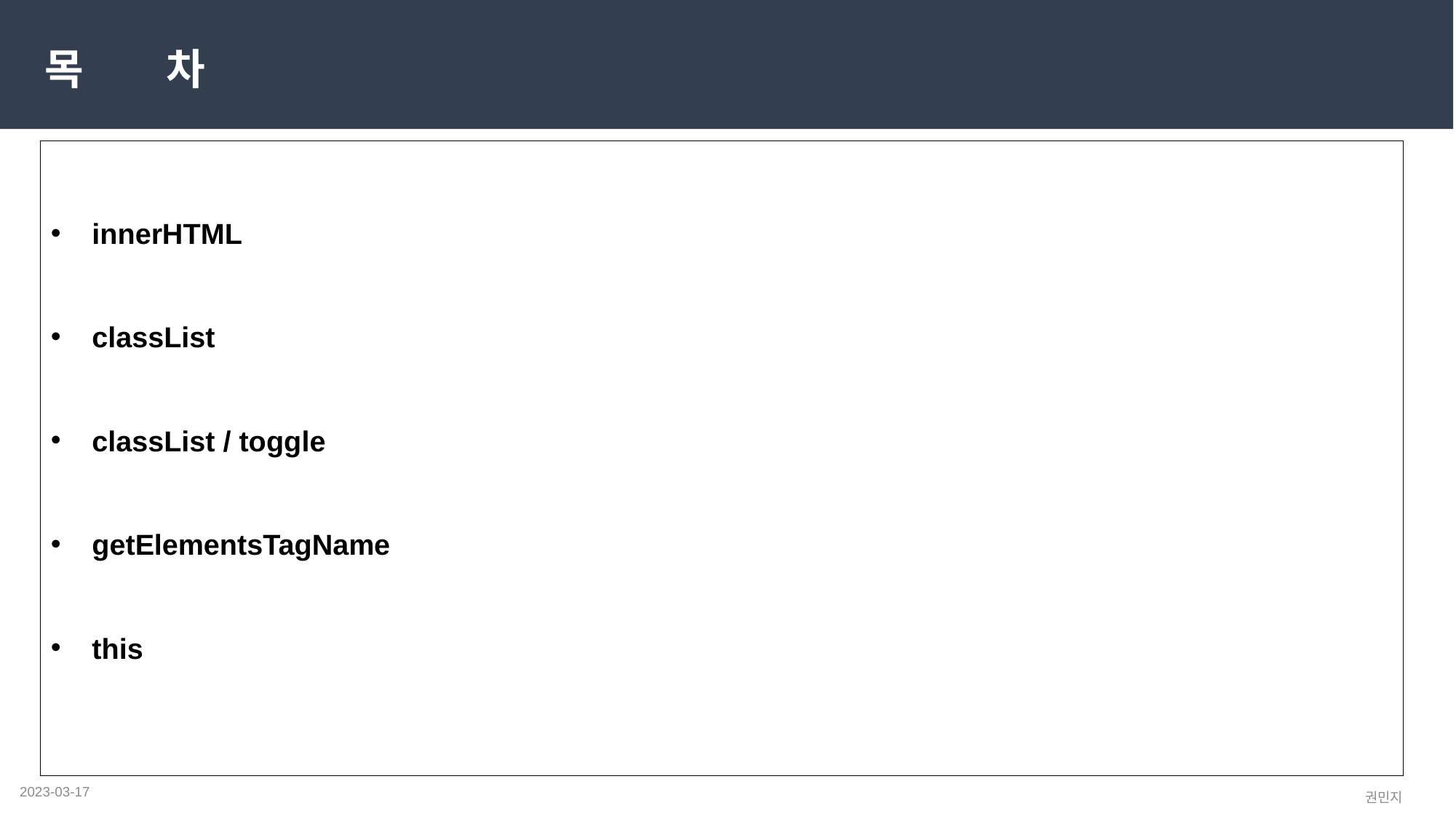

목       차
innerHTML
classList
classList / toggle
getElementsTagName
this

2023-03-17
권민지